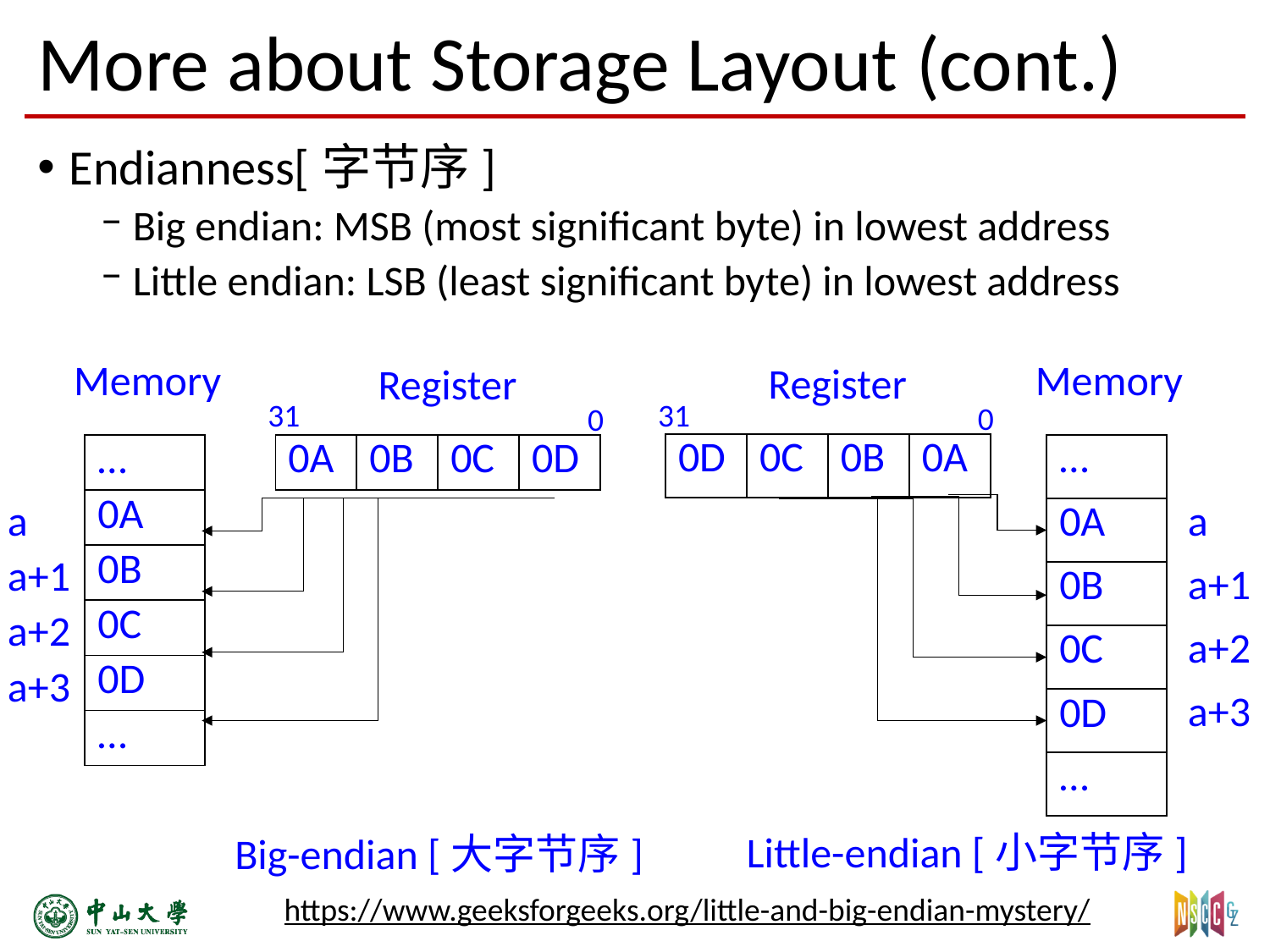

# More about Storage Layout (cont.)
Endianness[字节序]
Big endian: MSB (most significant byte) in lowest address
Little endian: LSB (least significant byte) in lowest address
Memory
Memory
Register
31
0
Register
31
0
| 0D | 0C | 0B | 0A |
| --- | --- | --- | --- |
| 0A | 0B | 0C | 0D |
| --- | --- | --- | --- |
| … |
| --- |
| 0A |
| 0B |
| 0C |
| 0D |
| … |
| … |
| --- |
| 0A |
| 0B |
| 0C |
| 0D |
| … |
| a |
| --- |
| a+1 |
| a+2 |
| a+3 |
| a |
| --- |
| a+1 |
| a+2 |
| a+3 |
Little-endian [小字节序]
Big-endian [大字节序]
https://www.geeksforgeeks.org/little-and-big-endian-mystery/
31